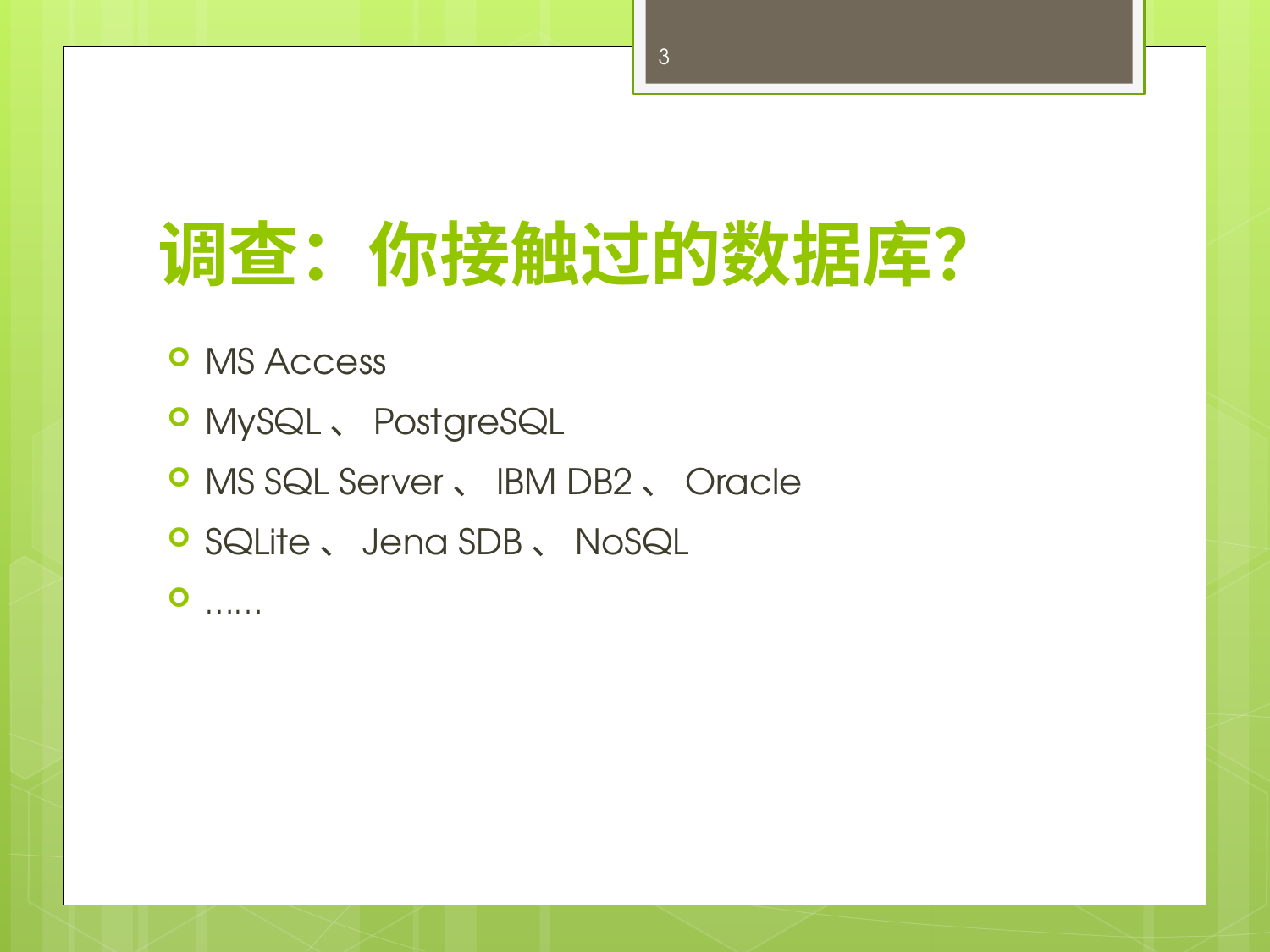

3
# 调查：你接触过的数据库？
MS Access
MySQL、PostgreSQL
MS SQL Server、IBM DB2、Oracle
SQLite、Jena SDB、NoSQL
……